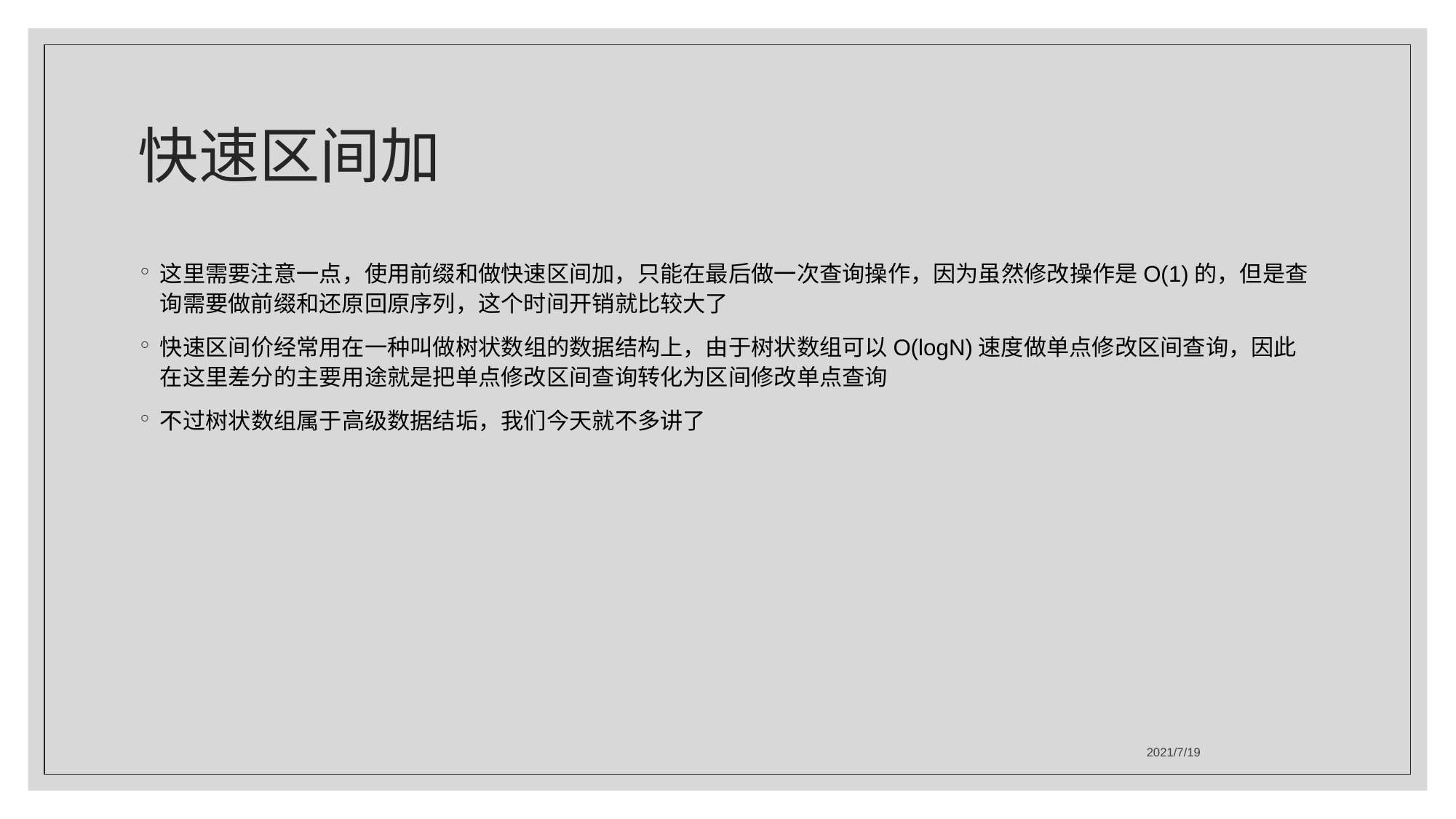

# 快速区间加
这里需要注意一点，使用前缀和做快速区间加，只能在最后做一次查询操作，因为虽然修改操作是O(1)的，但是查询需要做前缀和还原回原序列，这个时间开销就比较大了
快速区间价经常用在一种叫做树状数组的数据结构上，由于树状数组可以O(logN)速度做单点修改区间查询，因此在这里差分的主要用途就是把单点修改区间查询转化为区间修改单点查询
不过树状数组属于高级数据结垢，我们今天就不多讲了
2021/7/19